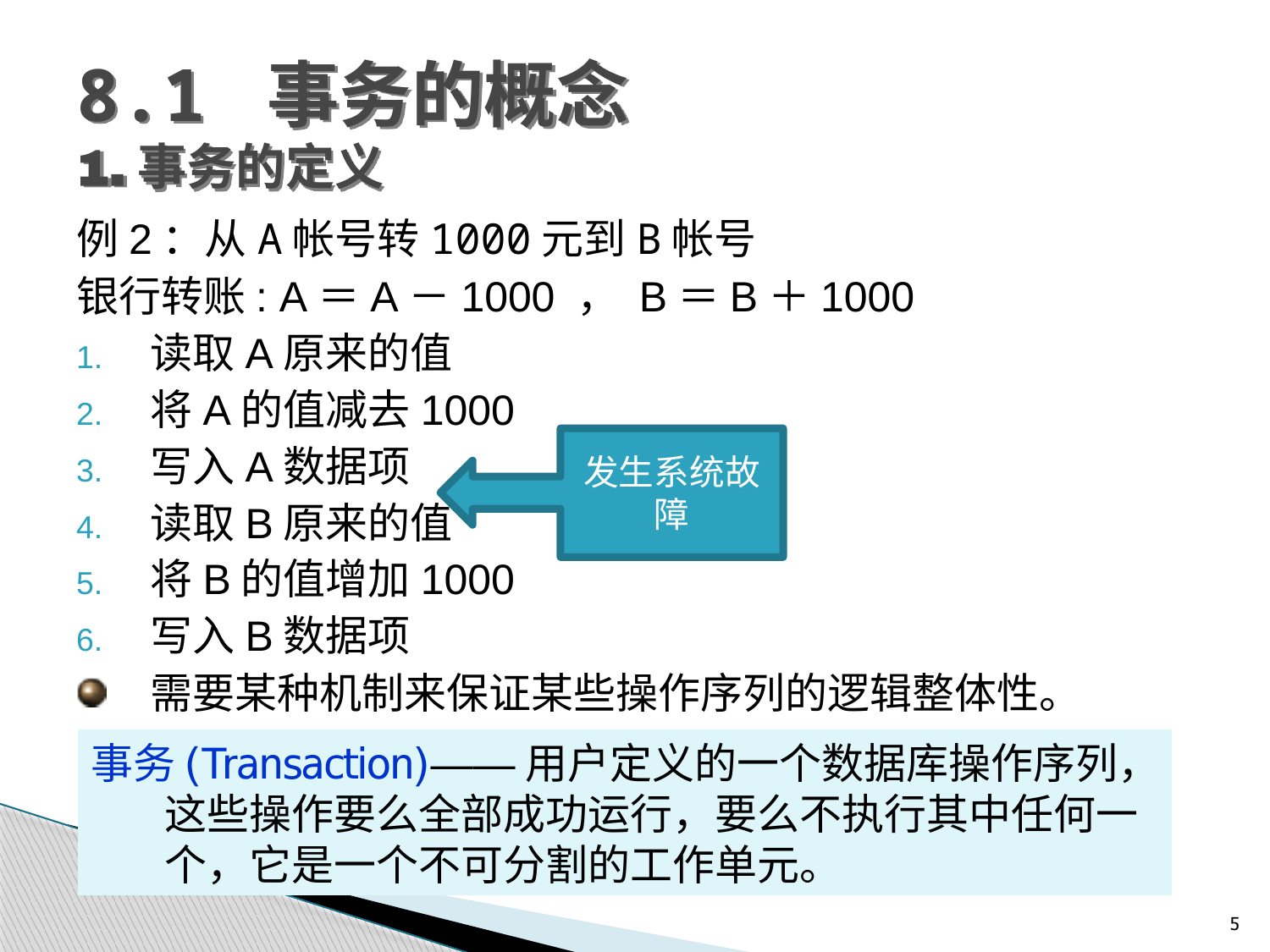

8.1 事务的概念
1.事务的定义
例2：从A帐号转1000元到B帐号
银行转账: A＝A－1000 ， B＝B＋1000
读取A原来的值
将A的值减去1000
写入A数据项
读取B原来的值
将B的值增加1000
写入B数据项
需要某种机制来保证某些操作序列的逻辑整体性。

发生系统故障
事务(Transaction)——用户定义的一个数据库操作序列，这些操作要么全部成功运行，要么不执行其中任何一个，它是一个不可分割的工作单元。
5